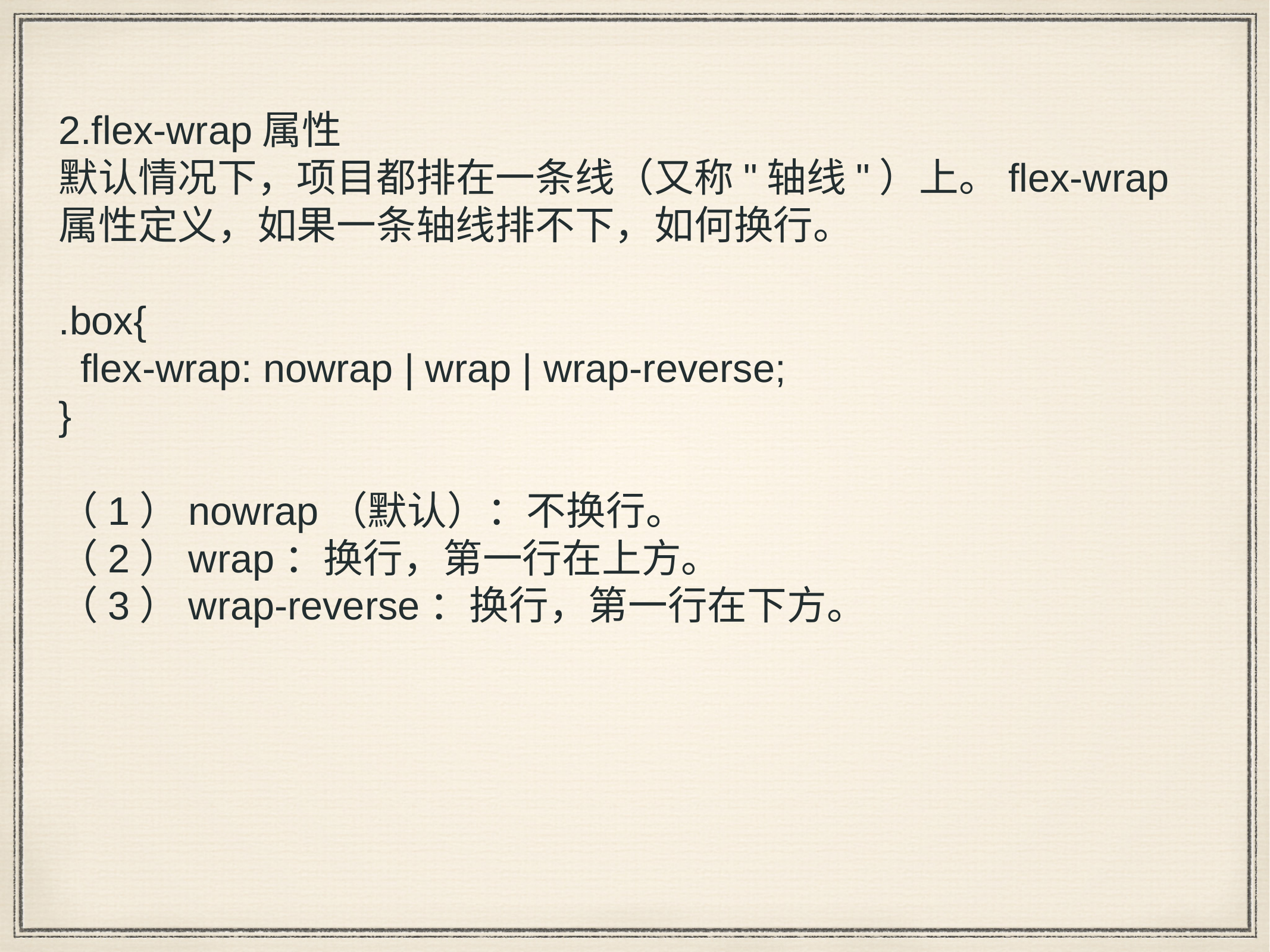

2.flex-wrap属性
默认情况下，项目都排在一条线（又称"轴线"）上。flex-wrap属性定义，如果一条轴线排不下，如何换行。

.box{
  flex-wrap: nowrap | wrap | wrap-reverse;
}

（1）nowrap（默认）：不换行。
（2）wrap：换行，第一行在上方。
（3）wrap-reverse：换行，第一行在下方。